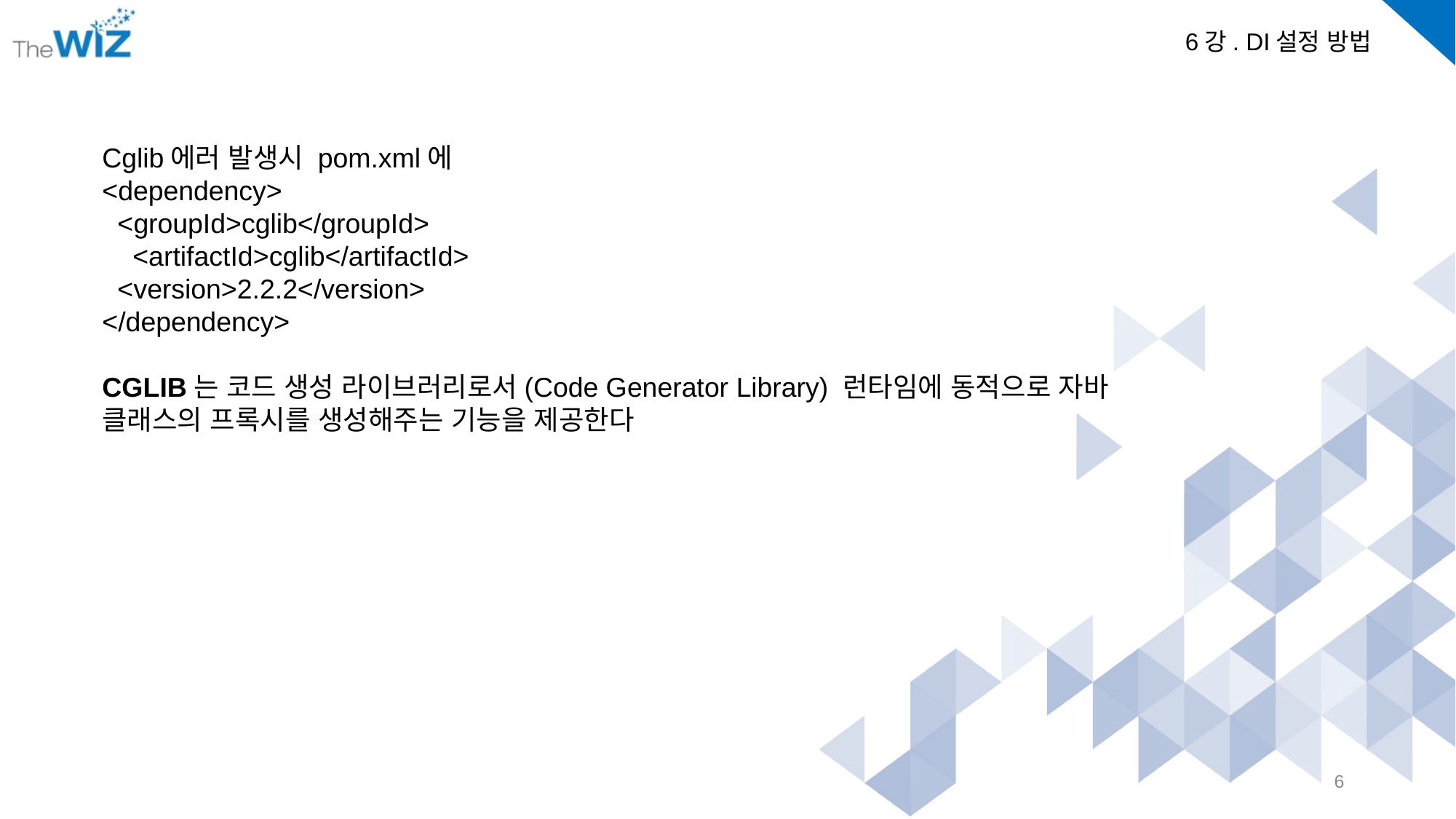

Cglib에러 발생시 pom.xml에
<dependency>
  <groupId>cglib</groupId>
    <artifactId>cglib</artifactId>
  <version>2.2.2</version>
</dependency>
CGLIB는 코드 생성 라이브러리로서(Code Generator Library) 런타임에 동적으로 자바 클래스의 프록시를 생성해주는 기능을 제공한다
6